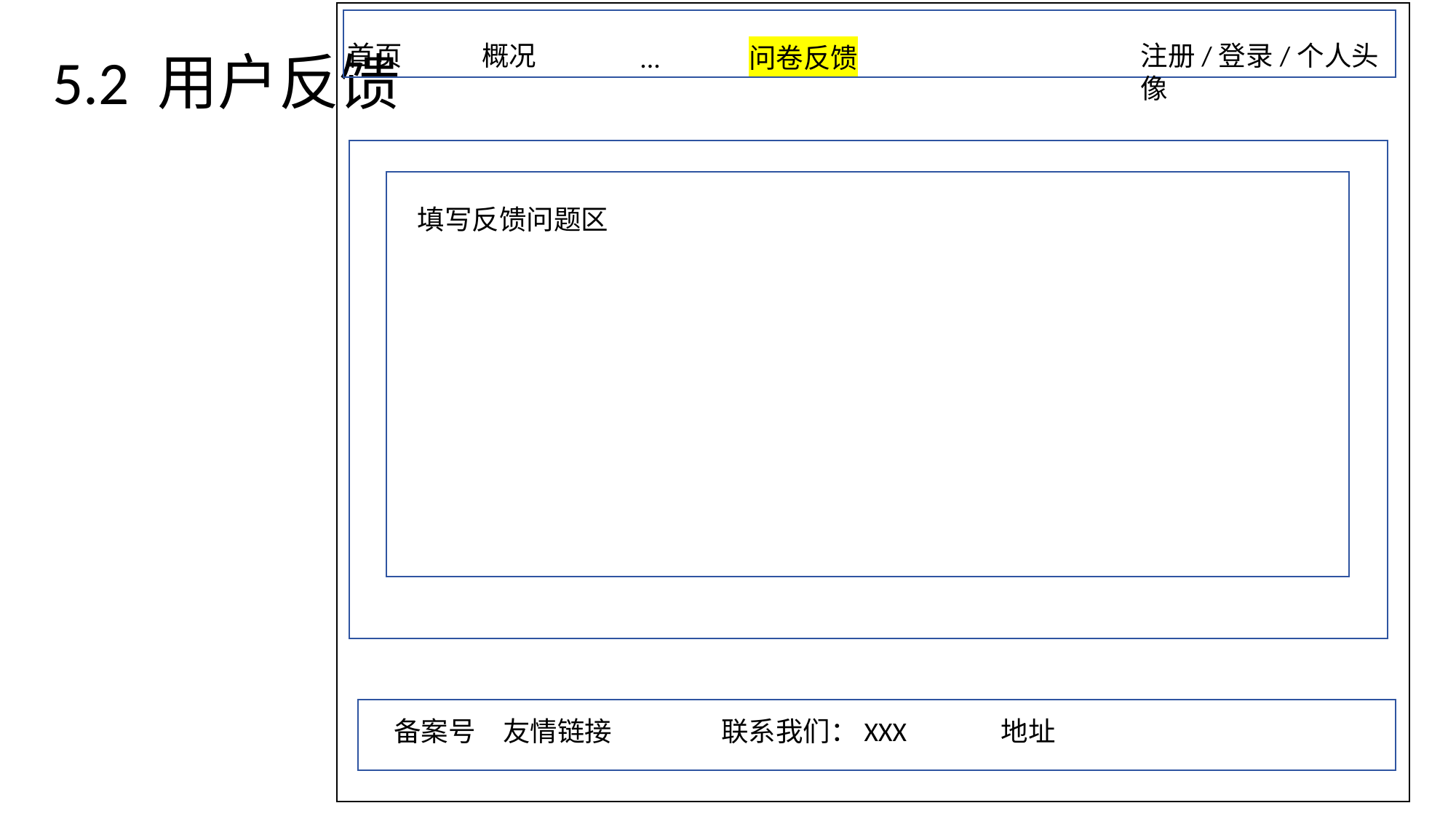

首页
概况
注册/登录/个人头像
...	问卷反馈
5.2 用户反馈

填写反馈问题区

备案号	友情链接	联系我们：XXX
地址